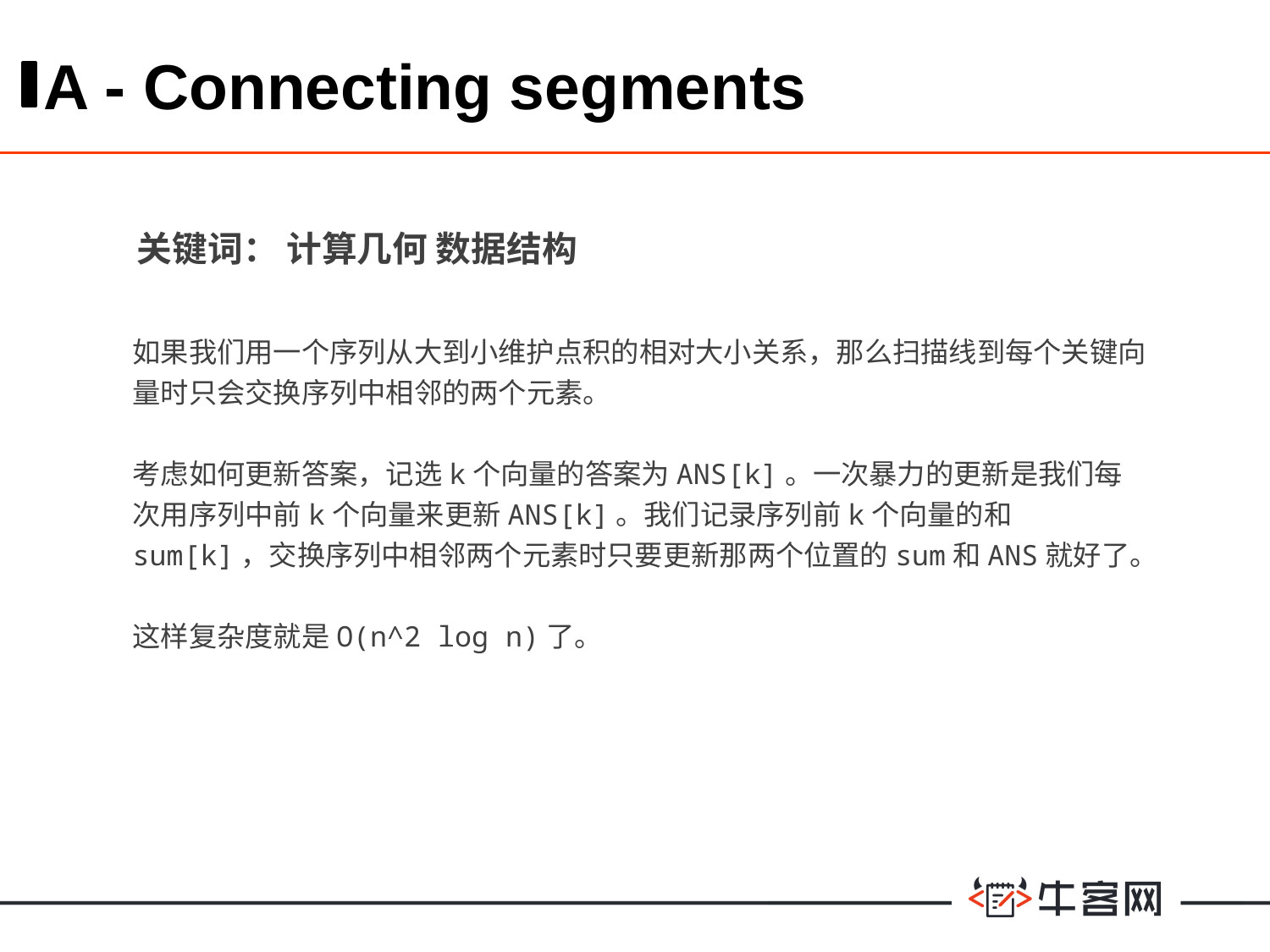

A - Connecting segments

关键词： 计算几何 数据结构
如果我们用一个序列从大到小维护点积的相对大小关系，那么扫描线到每个关键向量时只会交换序列中相邻的两个元素。

考虑如何更新答案，记选k个向量的答案为ANS[k]。一次暴力的更新是我们每次用序列中前k个向量来更新ANS[k]。我们记录序列前k个向量的和sum[k]，交换序列中相邻两个元素时只要更新那两个位置的sum和ANS就好了。

这样复杂度就是O(n^2 log n)了。